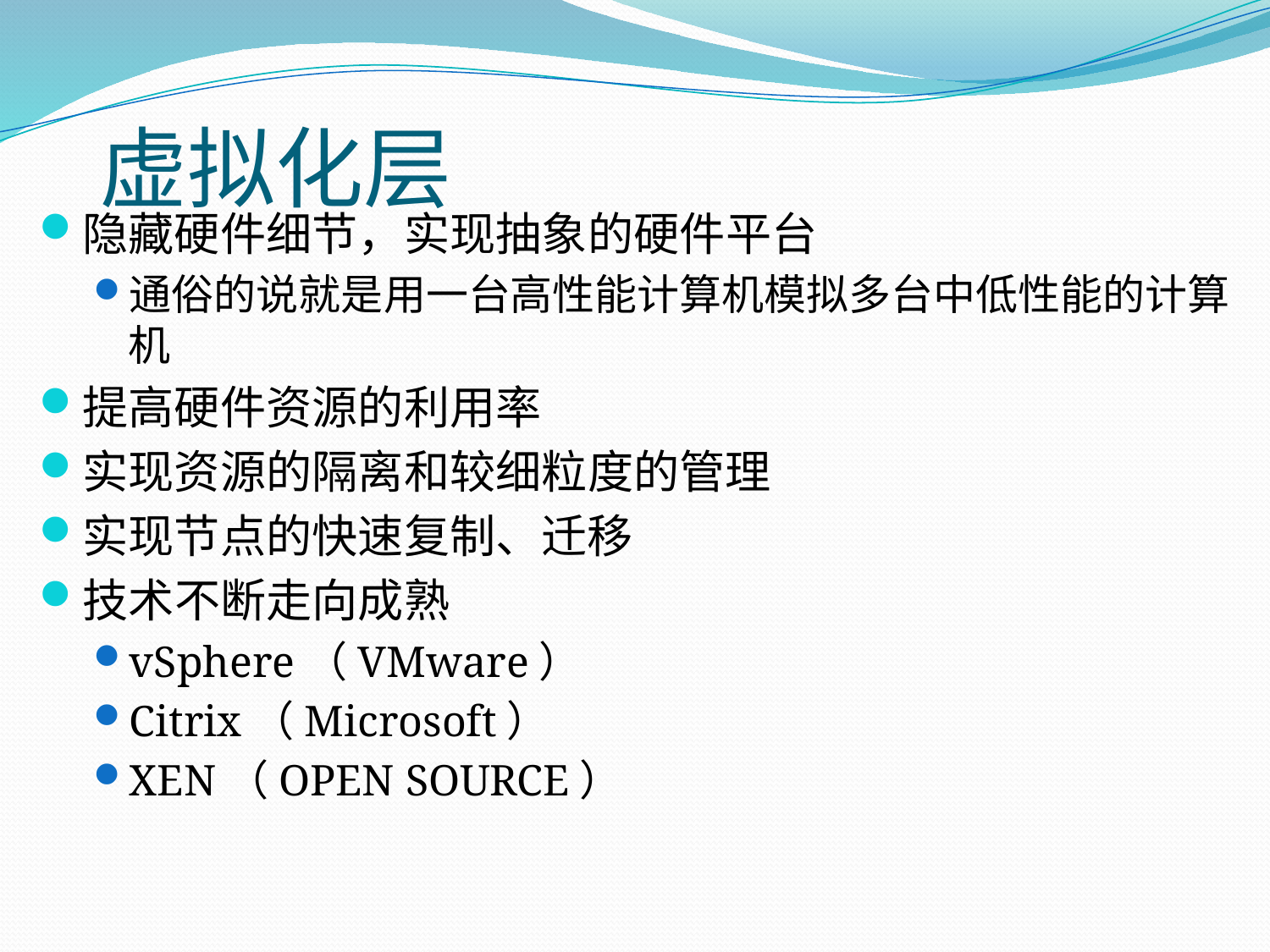

# 虚拟化层
隐藏硬件细节，实现抽象的硬件平台
通俗的说就是用一台高性能计算机模拟多台中低性能的计算机
提高硬件资源的利用率
实现资源的隔离和较细粒度的管理
实现节点的快速复制、迁移
技术不断走向成熟
vSphere（VMware）
Citrix（Microsoft）
XEN（OPEN SOURCE）